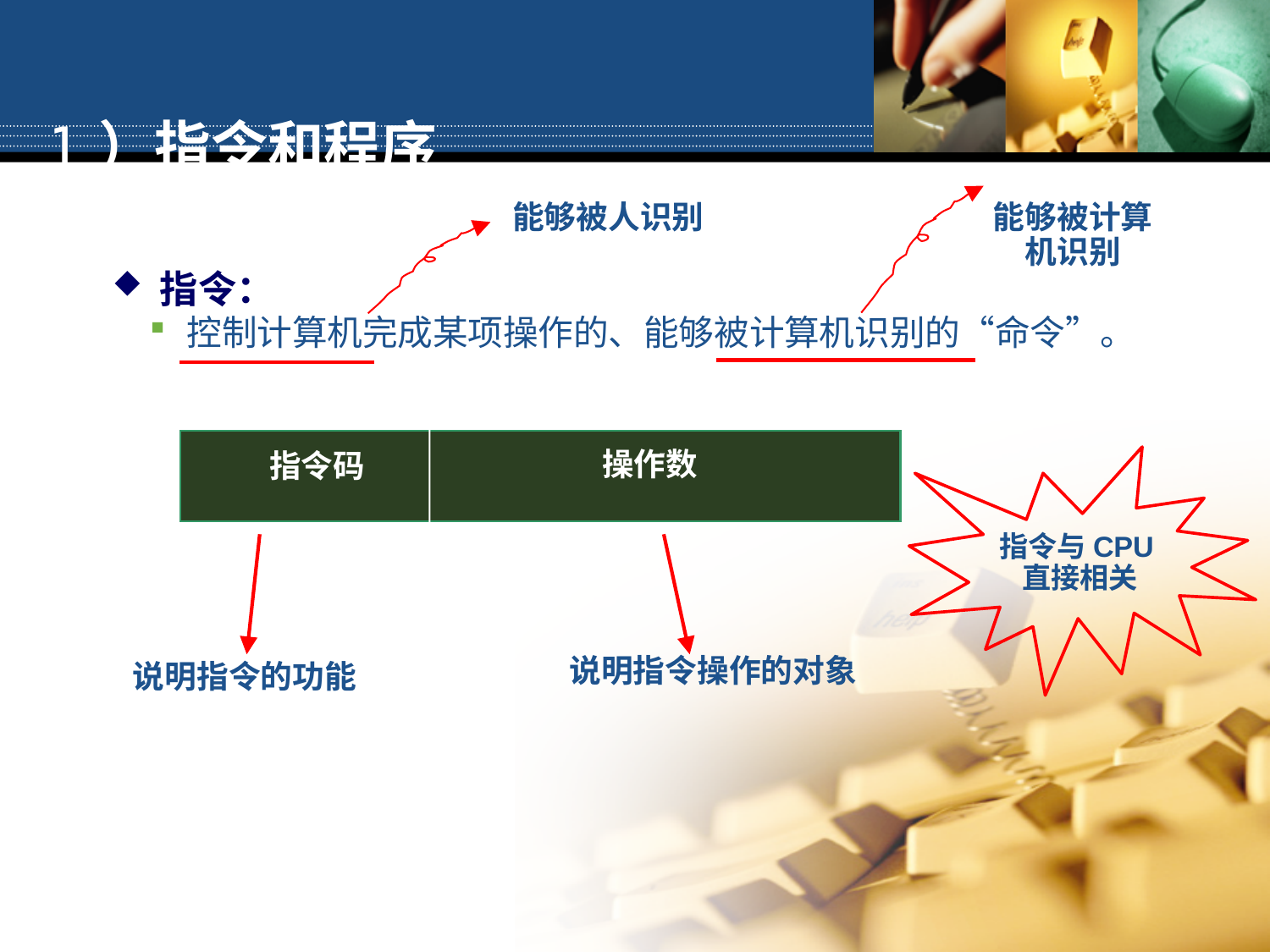

# 1）指令和程序

能够被计算机识别
能够被人识别

指令：
控制计算机完成某项操作的、能够被计算机识别的“命令”。

操作数
操作数
指令码
指令与CPU直接相关

说明指令操作的对象
说明指令的功能
26